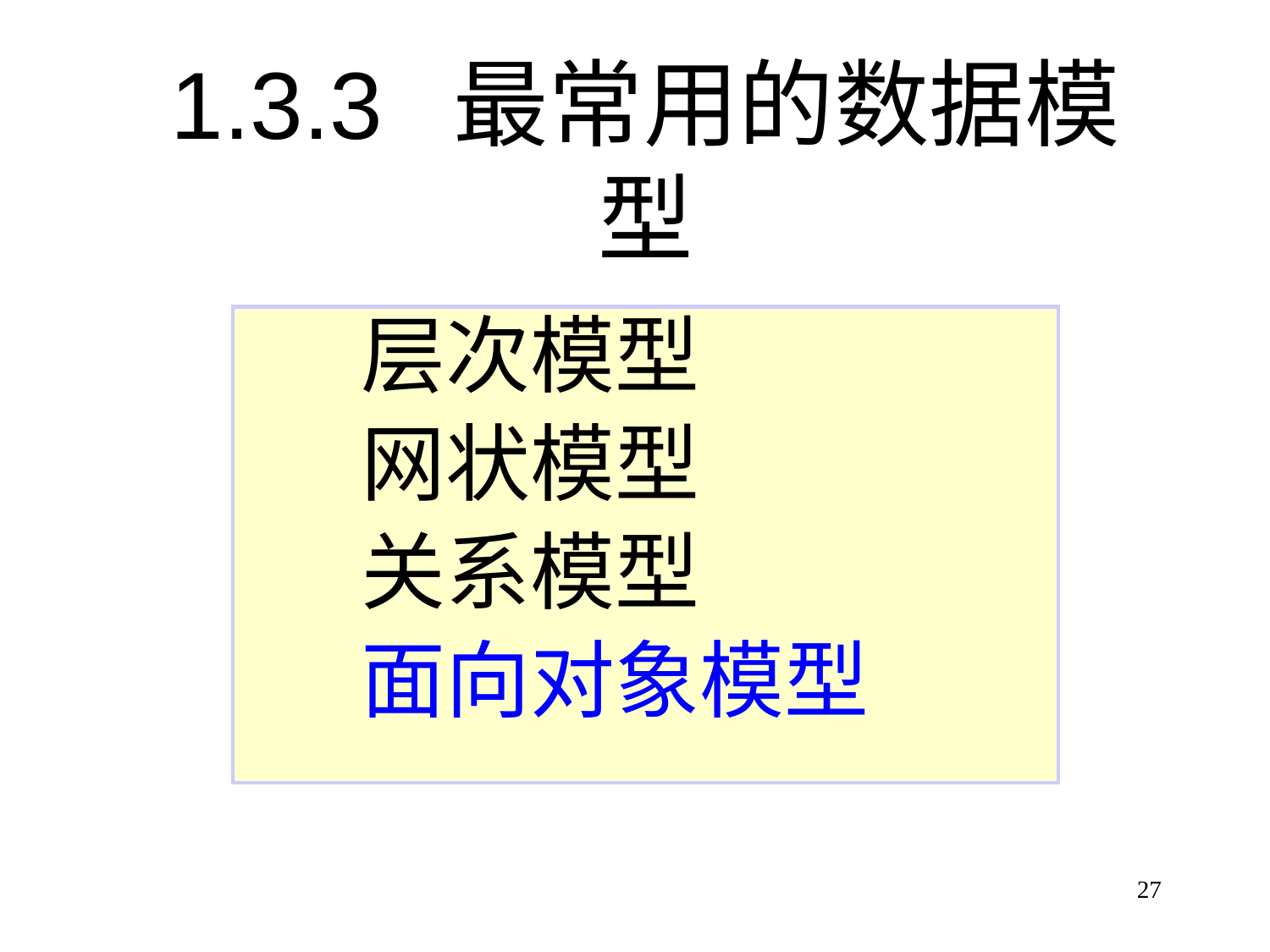

# 1.3.3  最常用的数据模型
     层次模型
     网状模型
     关系模型
     面向对象模型
27